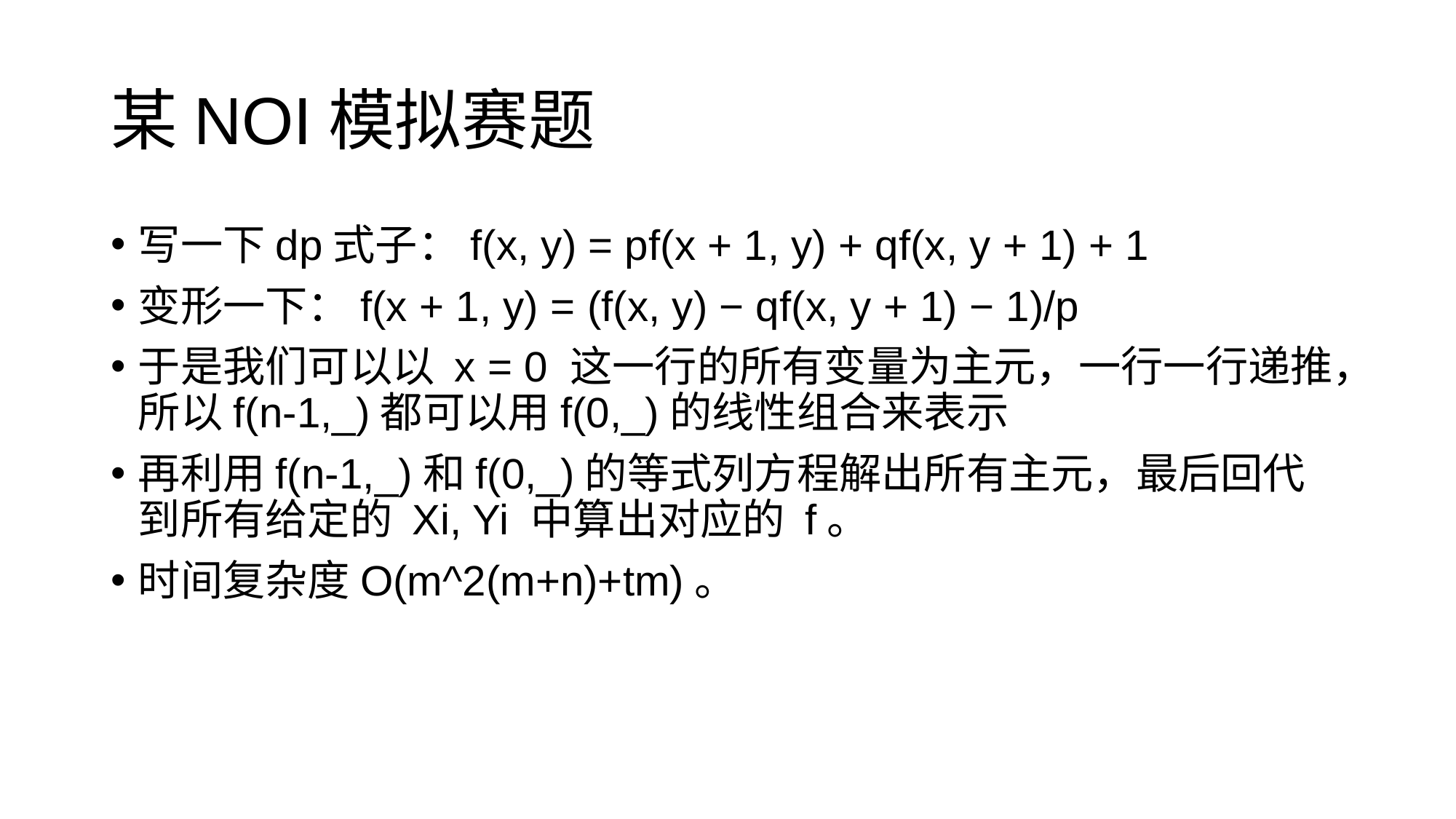

# 某NOI模拟赛题
写一下dp式子：f(x, y) = pf(x + 1, y) + qf(x, y + 1) + 1
变形一下：f(x + 1, y) = (f(x, y) − qf(x, y + 1) − 1)/p
于是我们可以以 x = 0 这一行的所有变量为主元，一行一行递推，所以f(n-1,_)都可以用f(0,_)的线性组合来表示
再利用f(n-1,_)和f(0,_)的等式列方程解出所有主元，最后回代到所有给定的 Xi, Yi 中算出对应的 f。
时间复杂度O(m^2(m+n)+tm)。